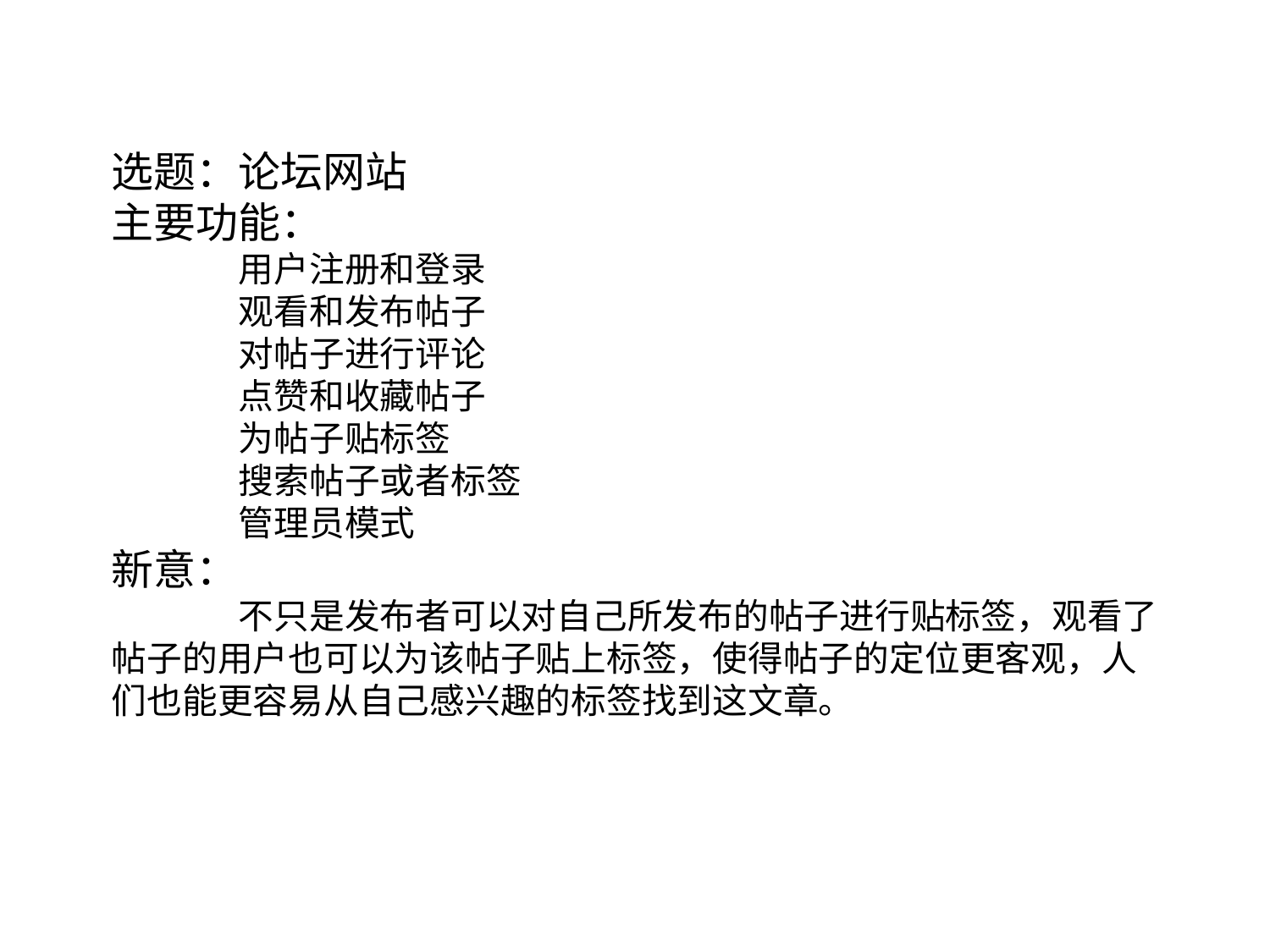

选题：论坛网站
主要功能：
	用户注册和登录
	观看和发布帖子
	对帖子进行评论
	点赞和收藏帖子
	为帖子贴标签
	搜索帖子或者标签
	管理员模式
新意：
	不只是发布者可以对自己所发布的帖子进行贴标签，观看了帖子的用户也可以为该帖子贴上标签，使得帖子的定位更客观，人们也能更容易从自己感兴趣的标签找到这文章。